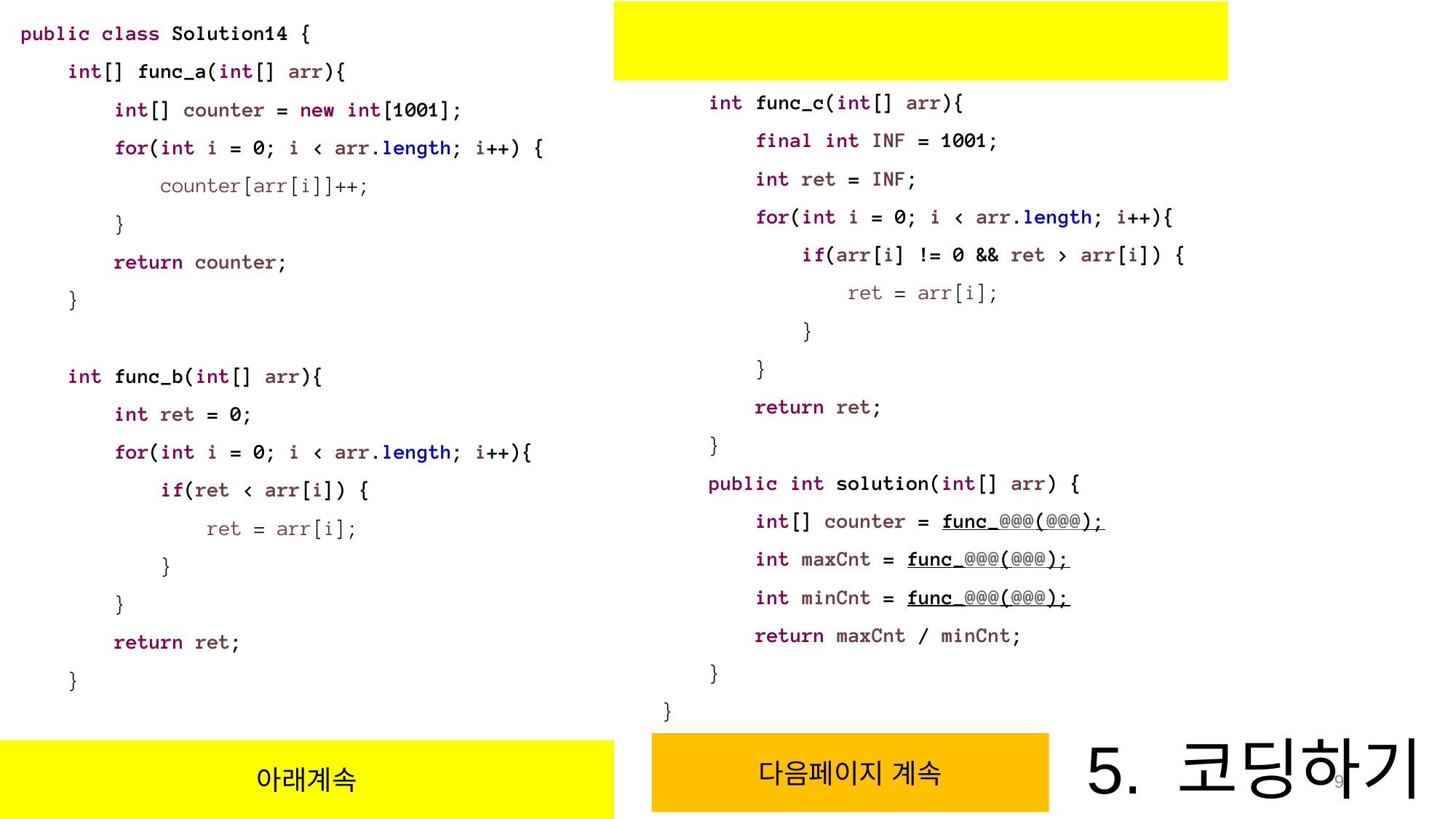

public class Solution14 {
    int[] func_a(int[] arr){
        int[] counter = new int[1001];
        for(int i = 0; i < arr.length; i++) {
            counter[arr[i]]++;
        }
        return counter;
    }

    int func_b(int[] arr){
        int ret = 0;
        for(int i = 0; i < arr.length; i++){
            if(ret < arr[i]) {
                ret = arr[i];
            }
        }
        return ret;
    }

    int func_c(int[] arr){
        final int INF = 1001;
        int ret = INF;
        for(int i = 0; i < arr.length; i++){
            if(arr[i] != 0 && ret > arr[i]) {
                ret = arr[i];
            }
        }
        return ret;
    }
    public int solution(int[] arr) {
        int[] counter = func_@@@(@@@);
        int maxCnt = func_@@@(@@@);
        int minCnt = func_@@@(@@@);
        return maxCnt / minCnt;
    }
}
# 5. 코딩하기
다음페이지 계속
아래계속
전주코딩학원
9